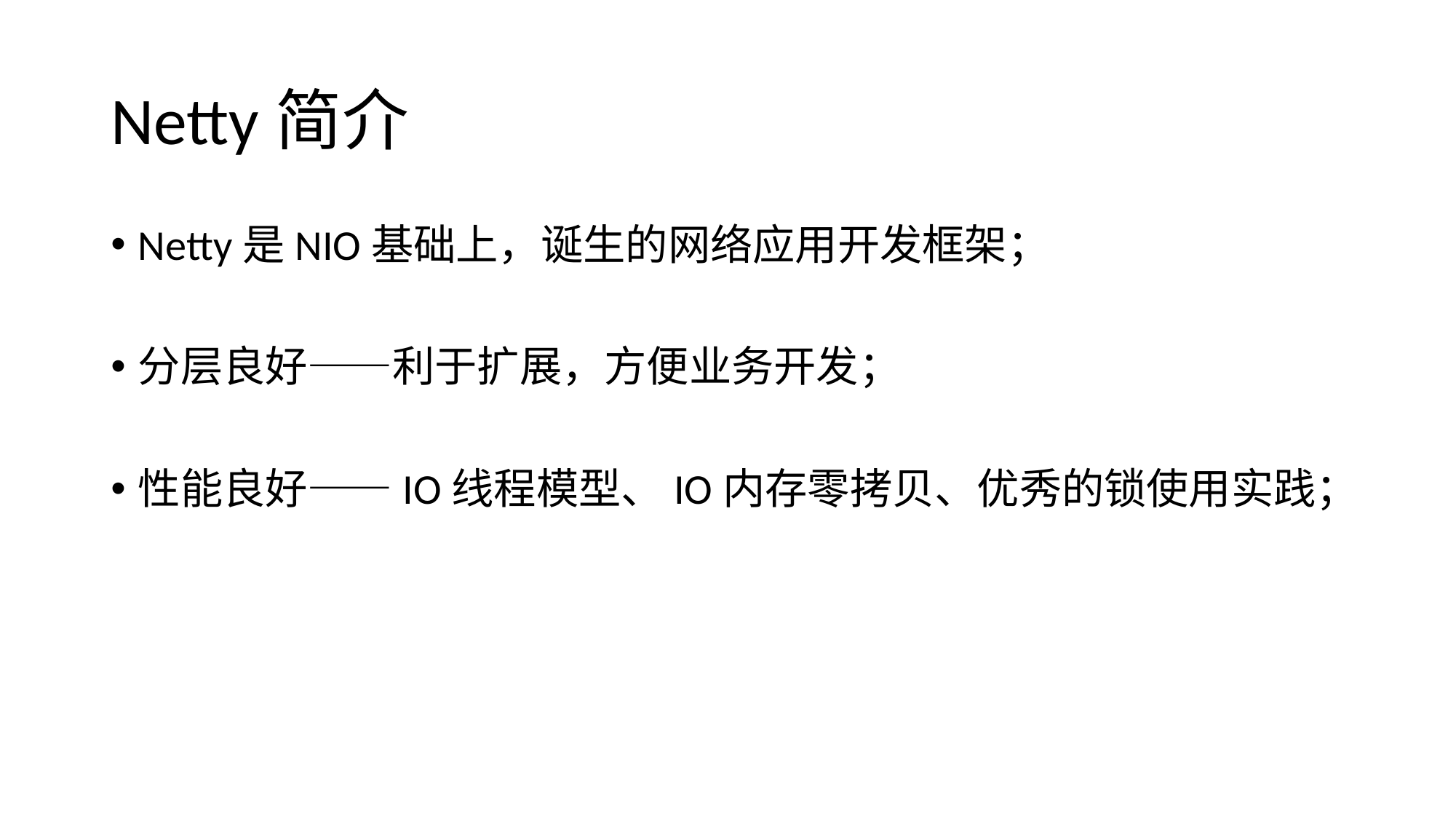

# Netty简介
Netty是NIO基础上，诞生的网络应用开发框架；

分层良好——利于扩展，方便业务开发；

性能良好——IO线程模型、IO内存零拷贝、优秀的锁使用实践；